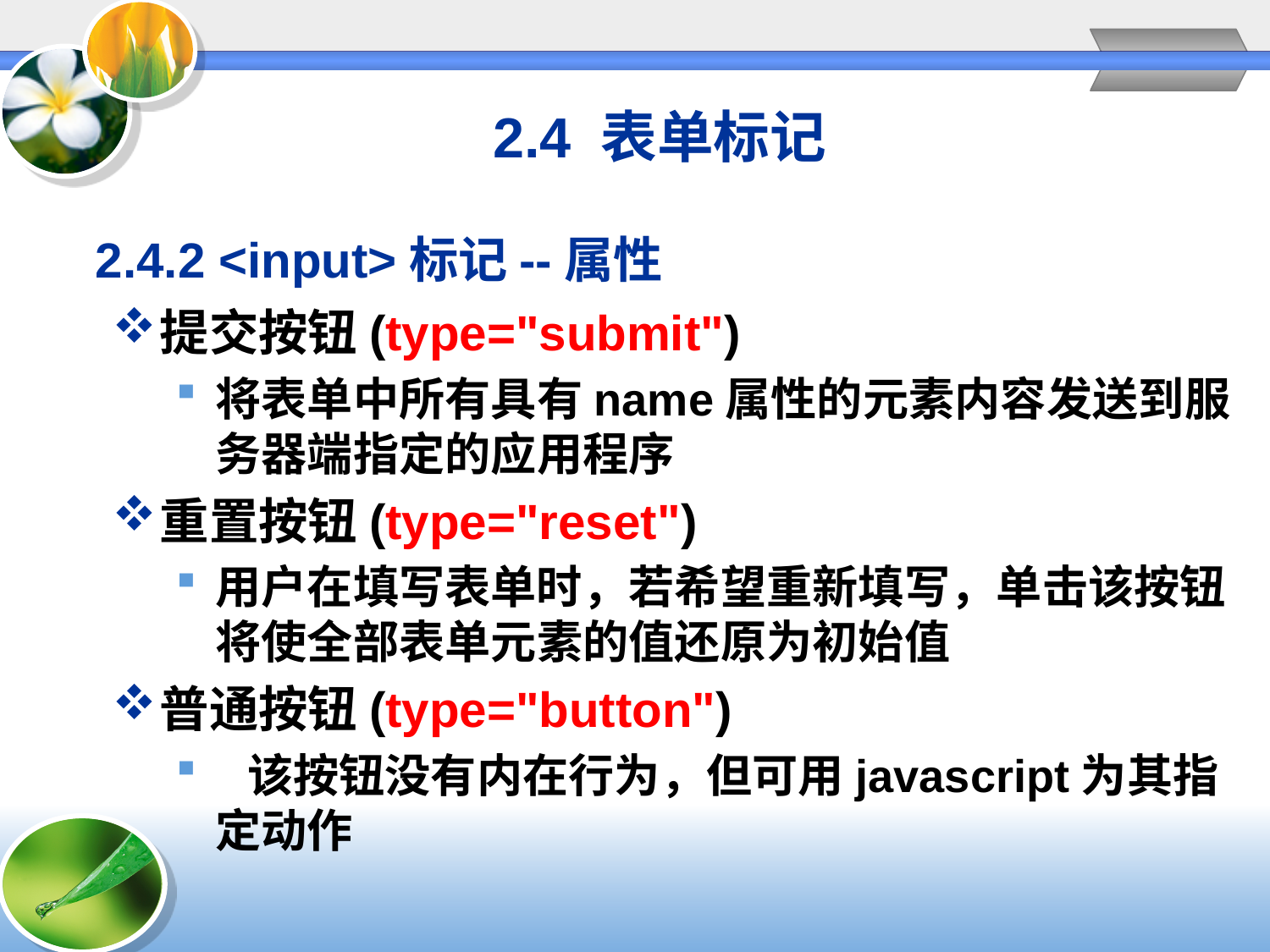

2.4 表单标记
2.4.2 <input>标记--属性
提交按钮(type="submit")
将表单中所有具有name属性的元素内容发送到服务器端指定的应用程序
重置按钮(type="reset")
用户在填写表单时，若希望重新填写，单击该按钮将使全部表单元素的值还原为初始值
普通按钮(type="button")
  该按钮没有内在行为，但可用javascript为其指定动作